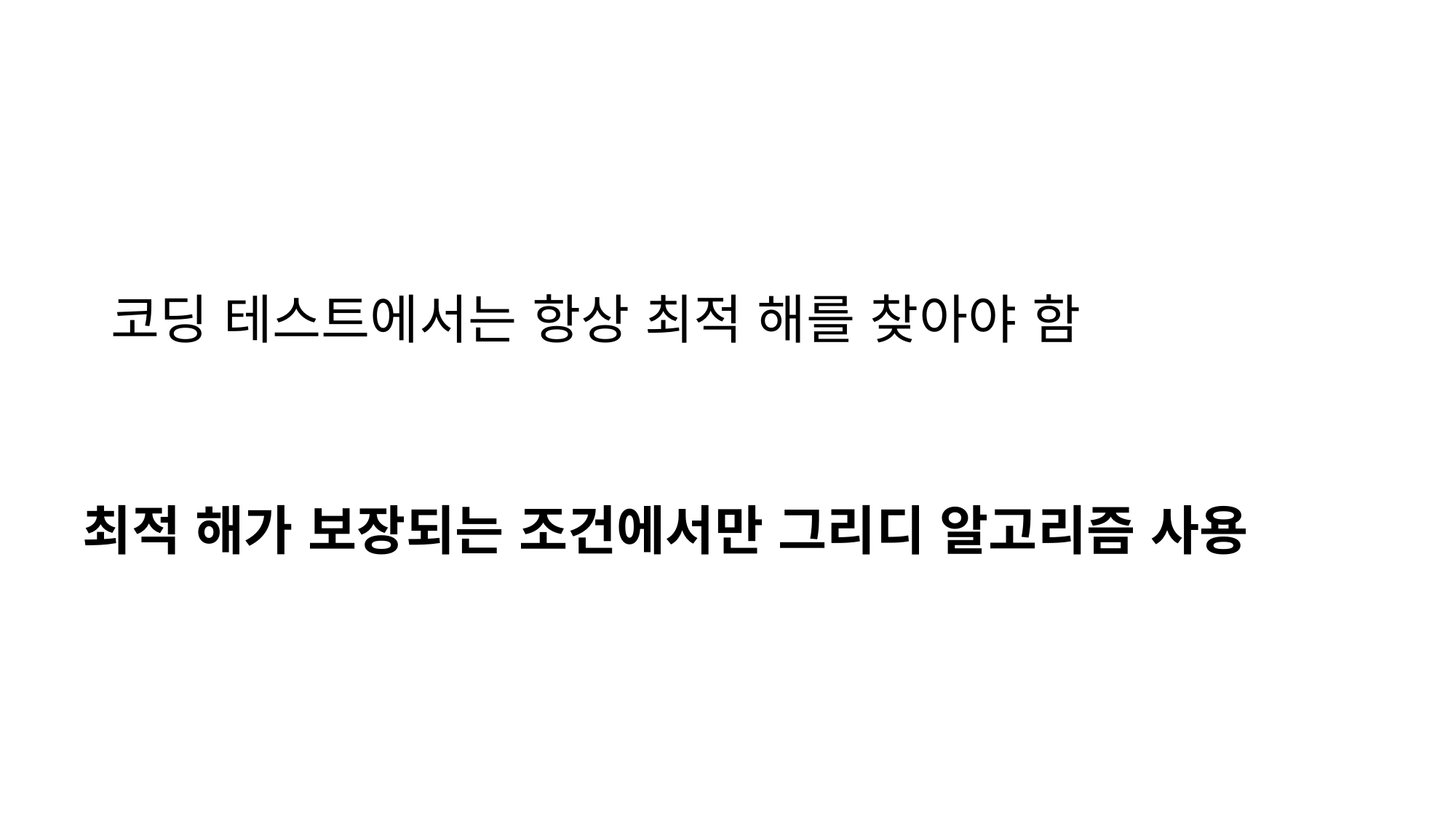

코딩 테스트에서는 항상 최적 해를 찾아야 함

최적 해가 보장되는 조건에서만 그리디 알고리즘 사용